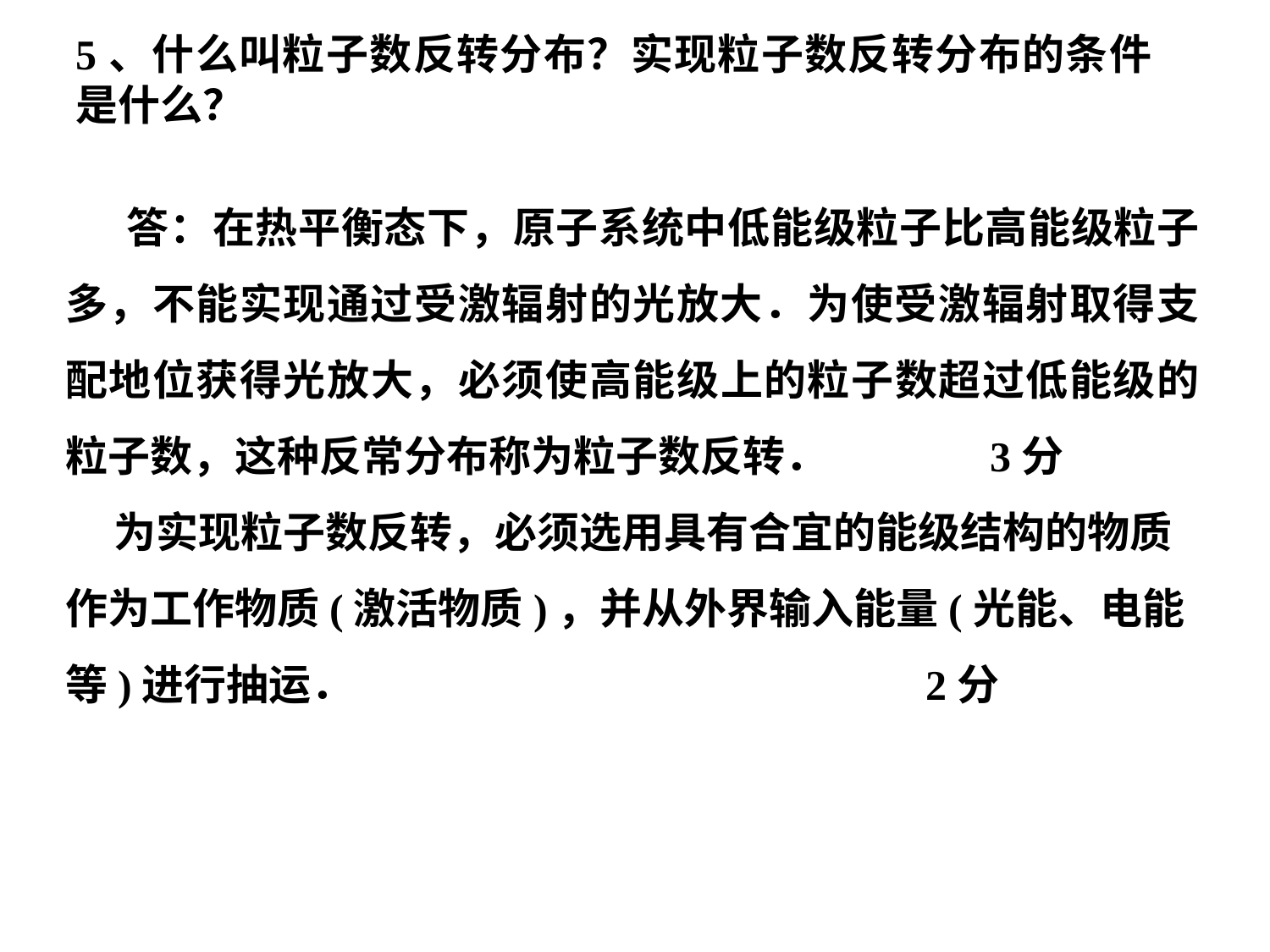

5、什么叫粒子数反转分布？实现粒子数反转分布的条件是什么？
     答：在热平衡态下，原子系统中低能级粒子比高能级粒子多，不能实现通过受激辐射的光放大．为使受激辐射取得支配地位获得光放大，必须使高能级上的粒子数超过低能级的粒子数，这种反常分布称为粒子数反转．                3分
    为实现粒子数反转，必须选用具有合宜的能级结构的物质作为工作物质(激活物质)，并从外界输入能量(光能、电能等)进行抽运．                                                           2分